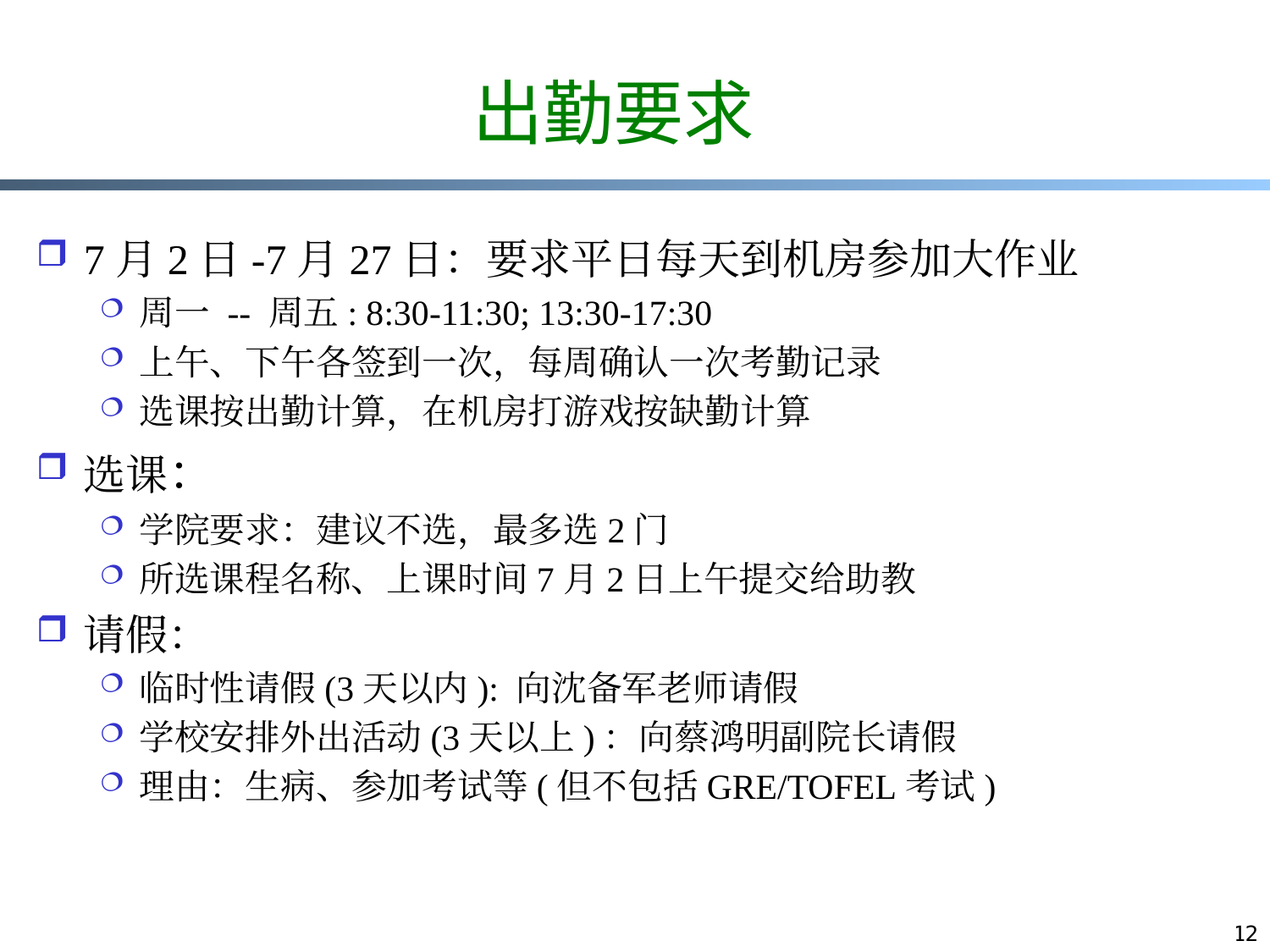

# 出勤要求
7月2日-7月27日：要求平日每天到机房参加大作业
周一 -- 周五: 8:30-11:30; 13:30-17:30
上午、下午各签到一次，每周确认一次考勤记录
选课按出勤计算，在机房打游戏按缺勤计算
选课：
学院要求：建议不选，最多选2门
所选课程名称、上课时间7月2日上午提交给助教
请假：
临时性请假(3天以内): 向沈备军老师请假
学校安排外出活动(3天以上)：向蔡鸿明副院长请假
理由：生病、参加考试等(但不包括GRE/TOFEL考试)

12